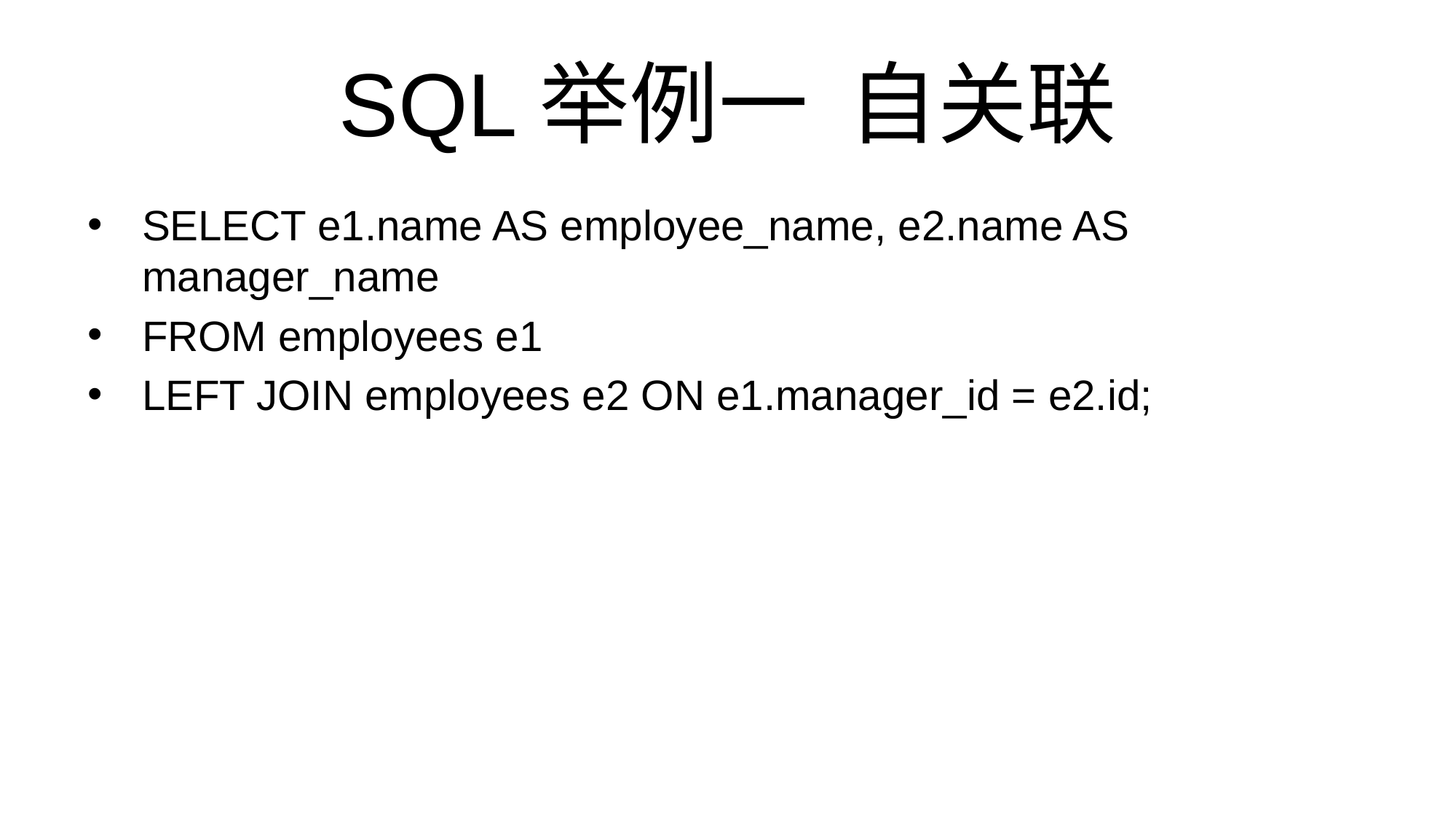

# SQL举例一  自关联
SELECT e1.name AS employee_name, e2.name AS manager_name
FROM employees e1
LEFT JOIN employees e2 ON e1.manager_id = e2.id;